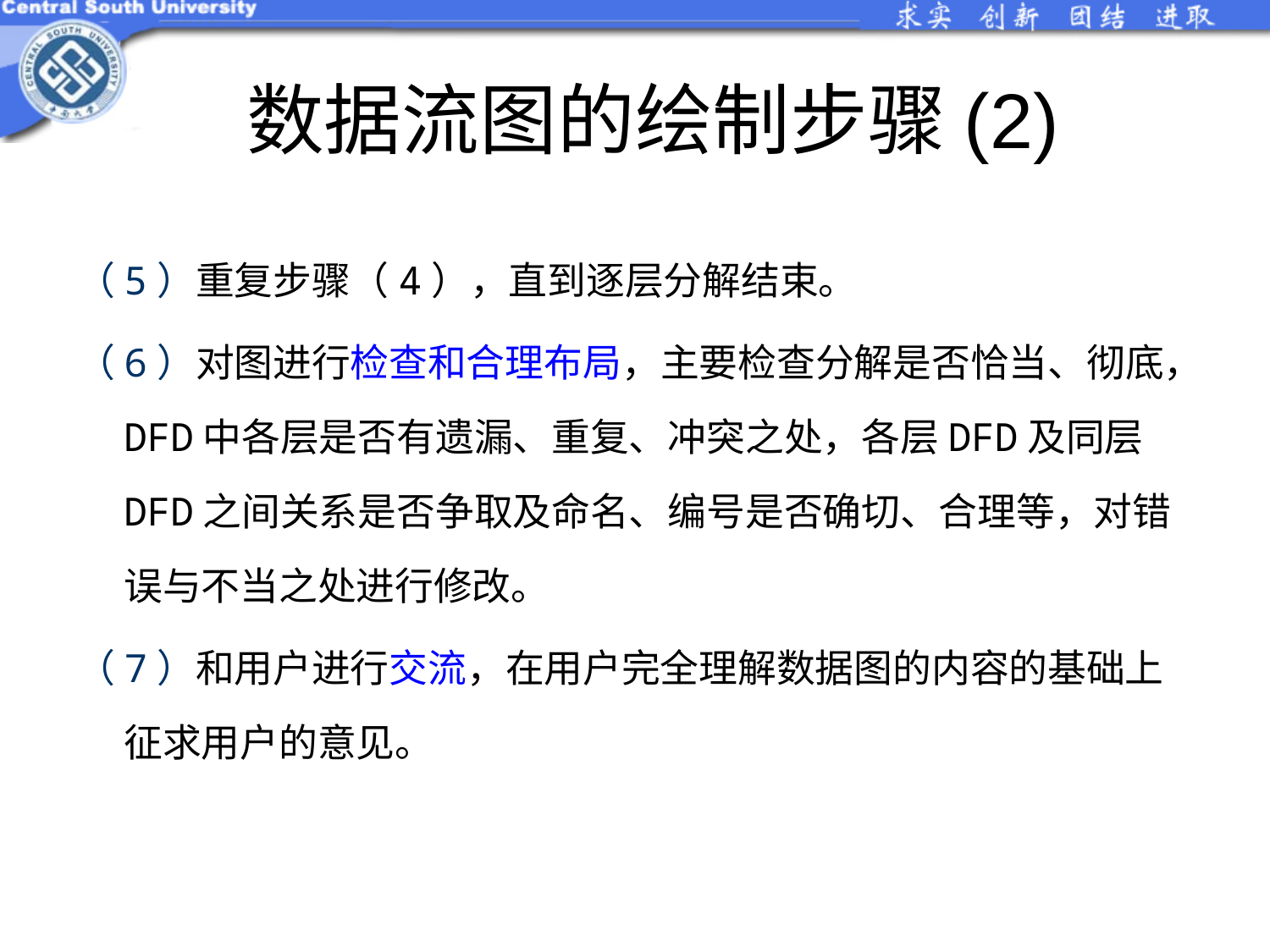

# 数据流图的绘制步骤(2)
（5）重复步骤（4），直到逐层分解结束。
（6）对图进行检查和合理布局，主要检查分解是否恰当、彻底，DFD中各层是否有遗漏、重复、冲突之处，各层DFD及同层DFD之间关系是否争取及命名、编号是否确切、合理等，对错误与不当之处进行修改。
（7）和用户进行交流，在用户完全理解数据图的内容的基础上征求用户的意见。